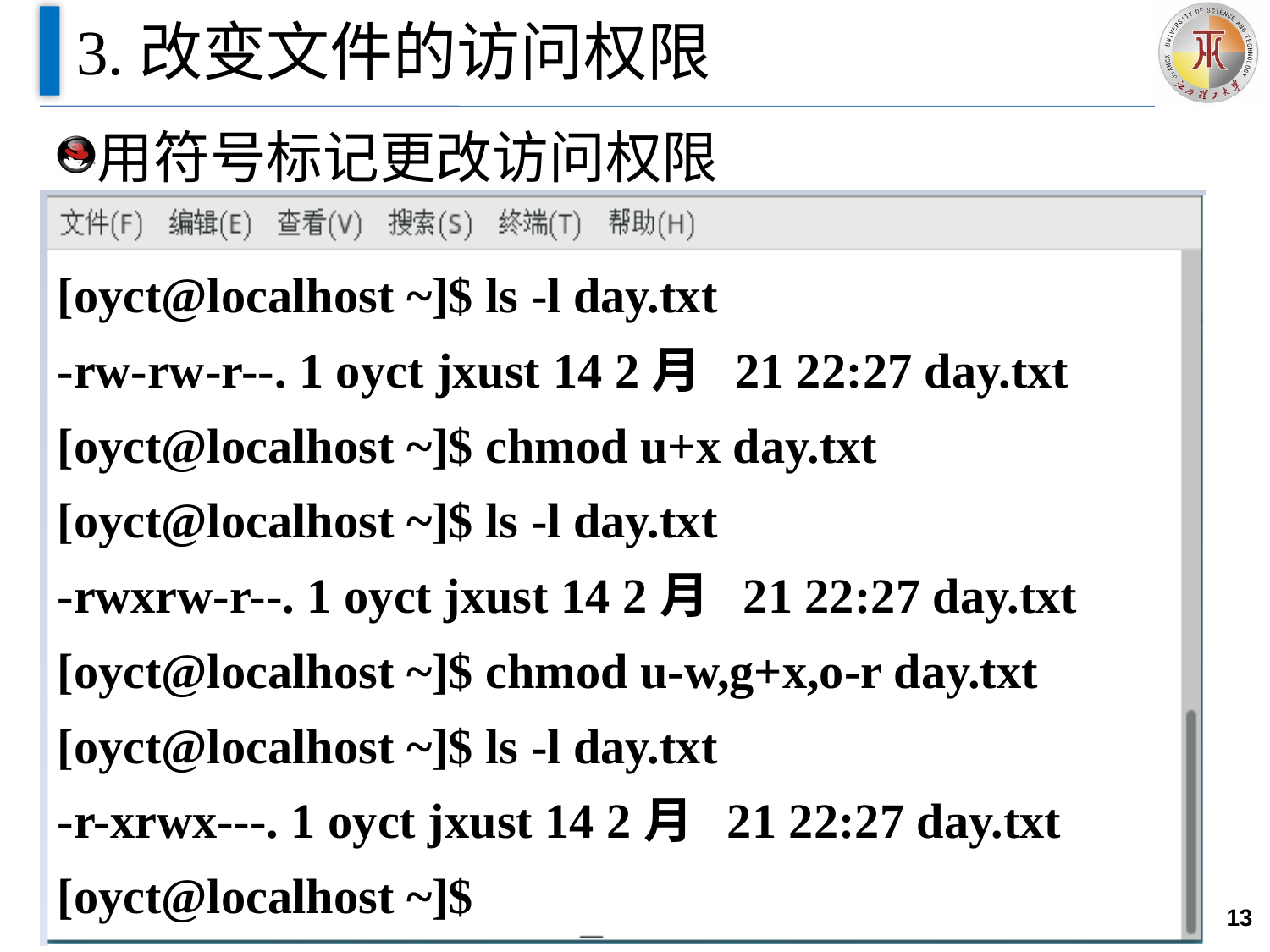

# 3.改变文件的访问权限
用符号标记更改访问权限
[oyct@localhost ~]$ ls -l day.txt
-rw-rw-r--. 1 oyct jxust 14 2月  21 22:27 day.txt
[oyct@localhost ~]$ chmod u+x day.txt
[oyct@localhost ~]$ ls -l day.txt
-rwxrw-r--. 1 oyct jxust 14 2月  21 22:27 day.txt
[oyct@localhost ~]$ chmod u-w,g+x,o-r day.txt
[oyct@localhost ~]$ ls -l day.txt
-r-xrwx---. 1 oyct jxust 14 2月  21 22:27 day.txt
[oyct@localhost ~]$
13